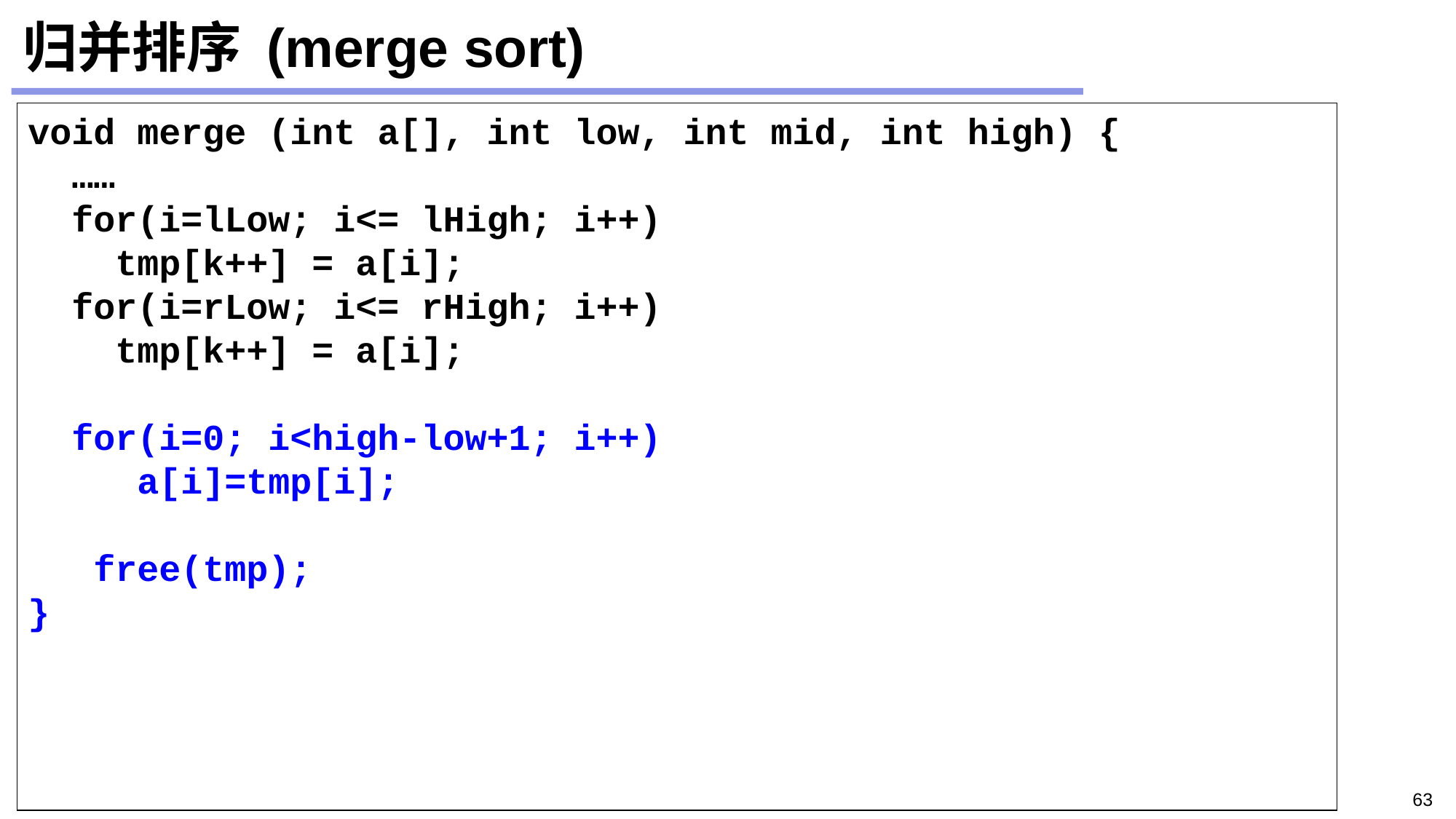

# 归并排序 (merge sort)
void merge (int a[], int low, int mid, int high) {
  ……
  for(i=lLow; i<= lHigh; i++)
    tmp[k++] = a[i];
  for(i=rLow; i<= rHigh; i++)
    tmp[k++] = a[i];

  for(i=0; i<high-low+1; i++)
	a[i]=tmp[i];

   free(tmp);
}
63